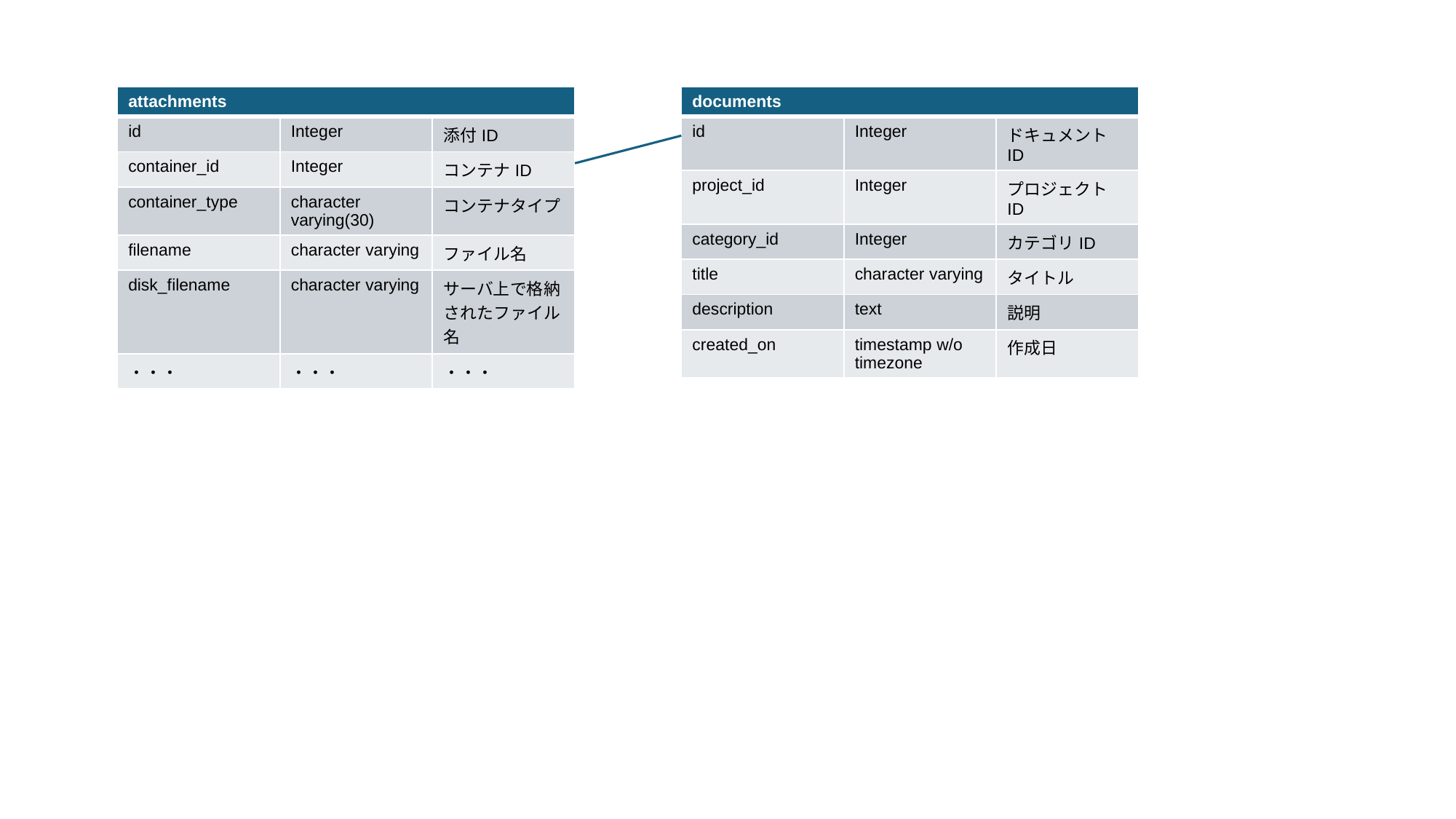

| attachments |  |  |
| --- | --- | --- |
| id | Integer | 添付ID |
| container\_id | Integer | コンテナID |
| container\_type | character varying(30) | コンテナタイプ |
| filename | character varying | ファイル名 |
| disk\_filename | character varying | サーバ上で格納されたファイル名 |
| ・・・ | ・・・ | ・・・ |
| documents |  |  |
| --- | --- | --- |
| id | Integer | ドキュメントID |
| project\_id | Integer | プロジェクトID |
| category\_id | Integer | カテゴリID |
| title | character varying | タイトル |
| description | text | 説明 |
| created\_on | timestamp w/o timezone | 作成日 |